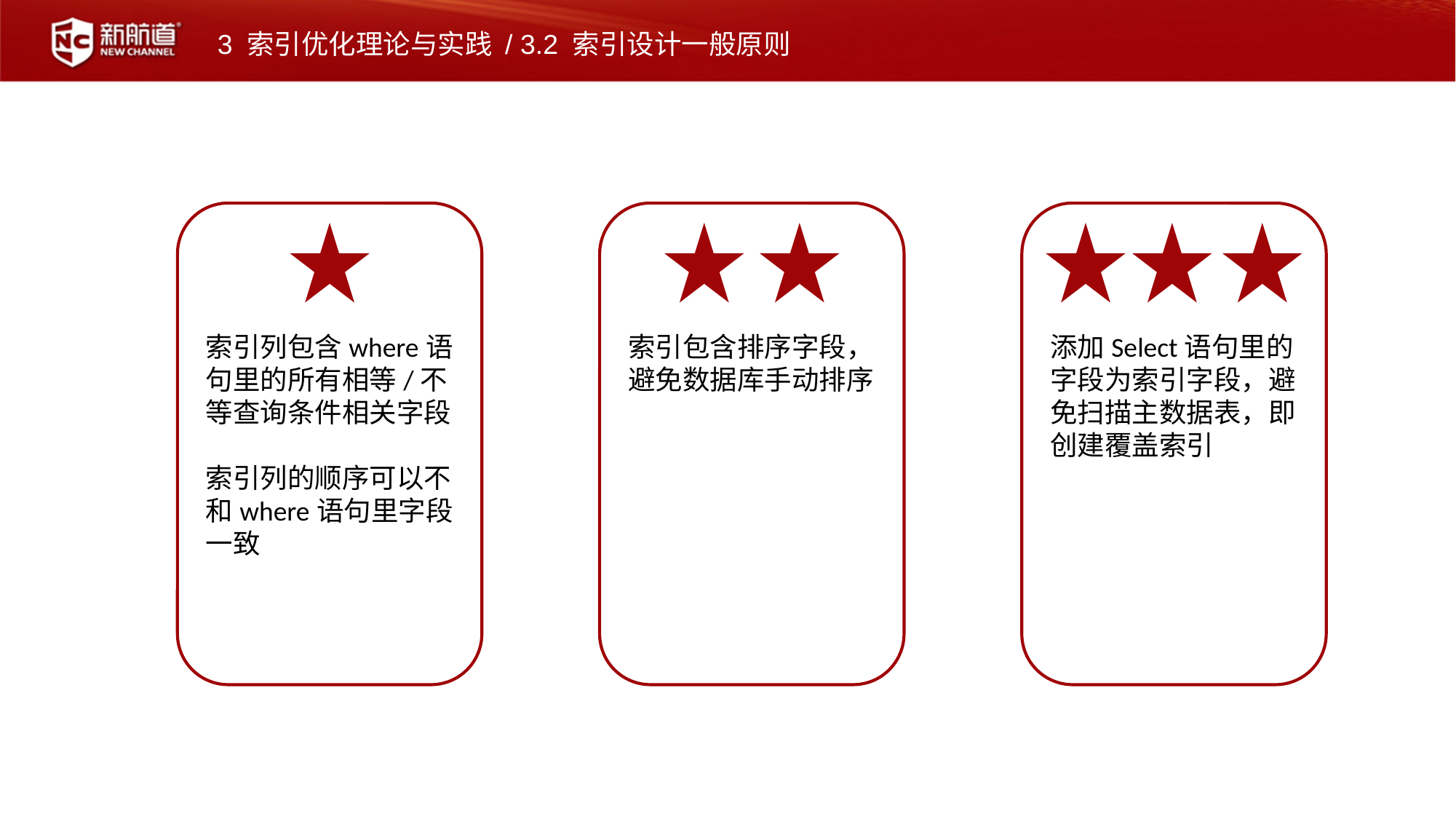

3 索引优化理论与实践 / 3.2 索引设计一般原则

索引列包含where语句里的所有相等/不等查询条件相关字段

索引列的顺序可以不和where语句里字段一致
索引包含排序字段，避免数据库手动排序
添加Select语句里的字段为索引字段，避免扫描主数据表，即创建覆盖索引